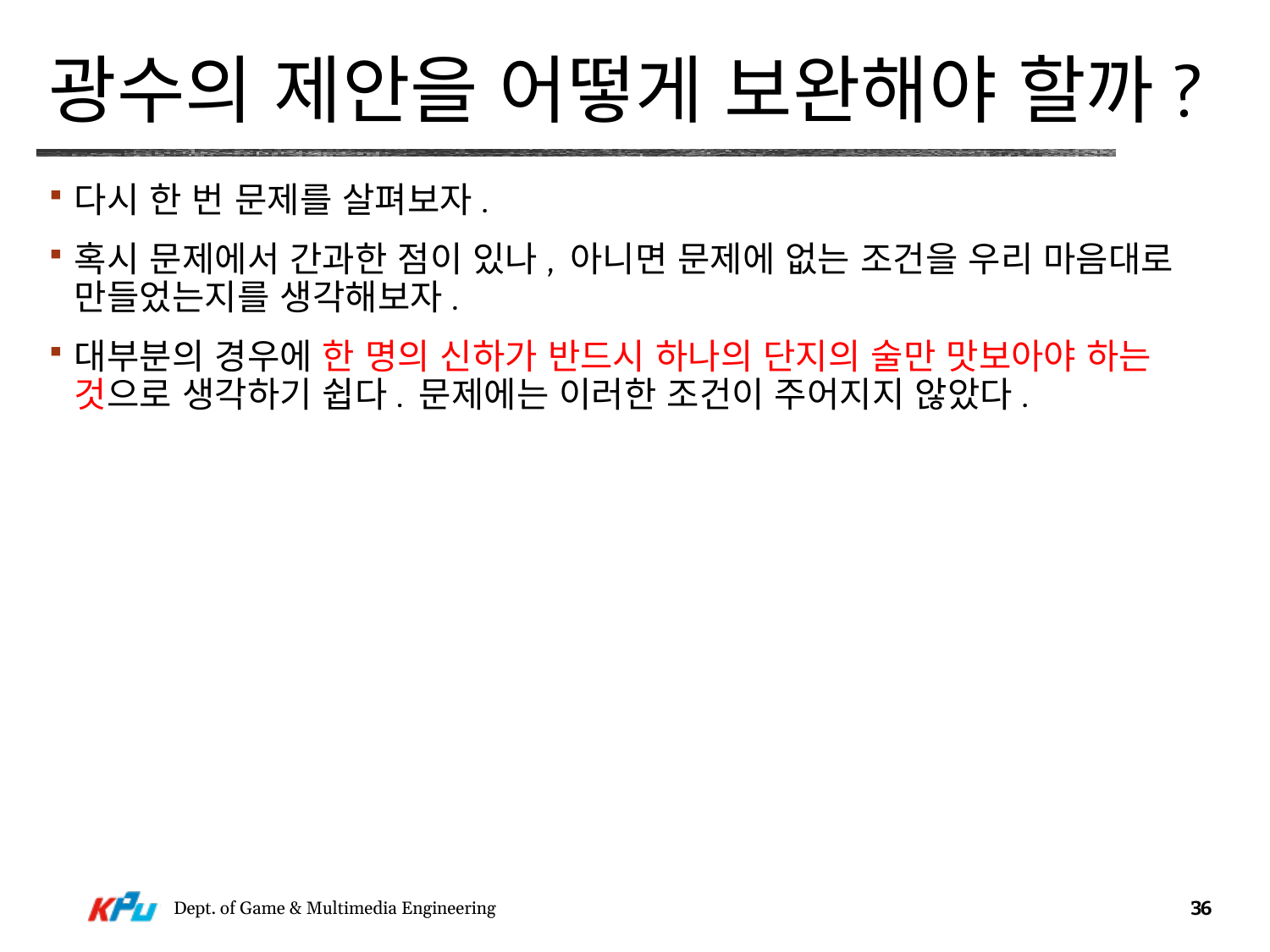

# 광수의 제안을 어떻게 보완해야 할까?
다시 한 번 문제를 살펴보자.
혹시 문제에서 간과한 점이 있나, 아니면 문제에 없는 조건을 우리 마음대로 만들었는지를 생각해보자.
대부분의 경우에 한 명의 신하가 반드시 하나의 단지의 술만 맛보아야 하는 것으로 생각하기 쉽다. 문제에는 이러한 조건이 주어지지 않았다.

Dept. of Game & Multimedia Engineering
36